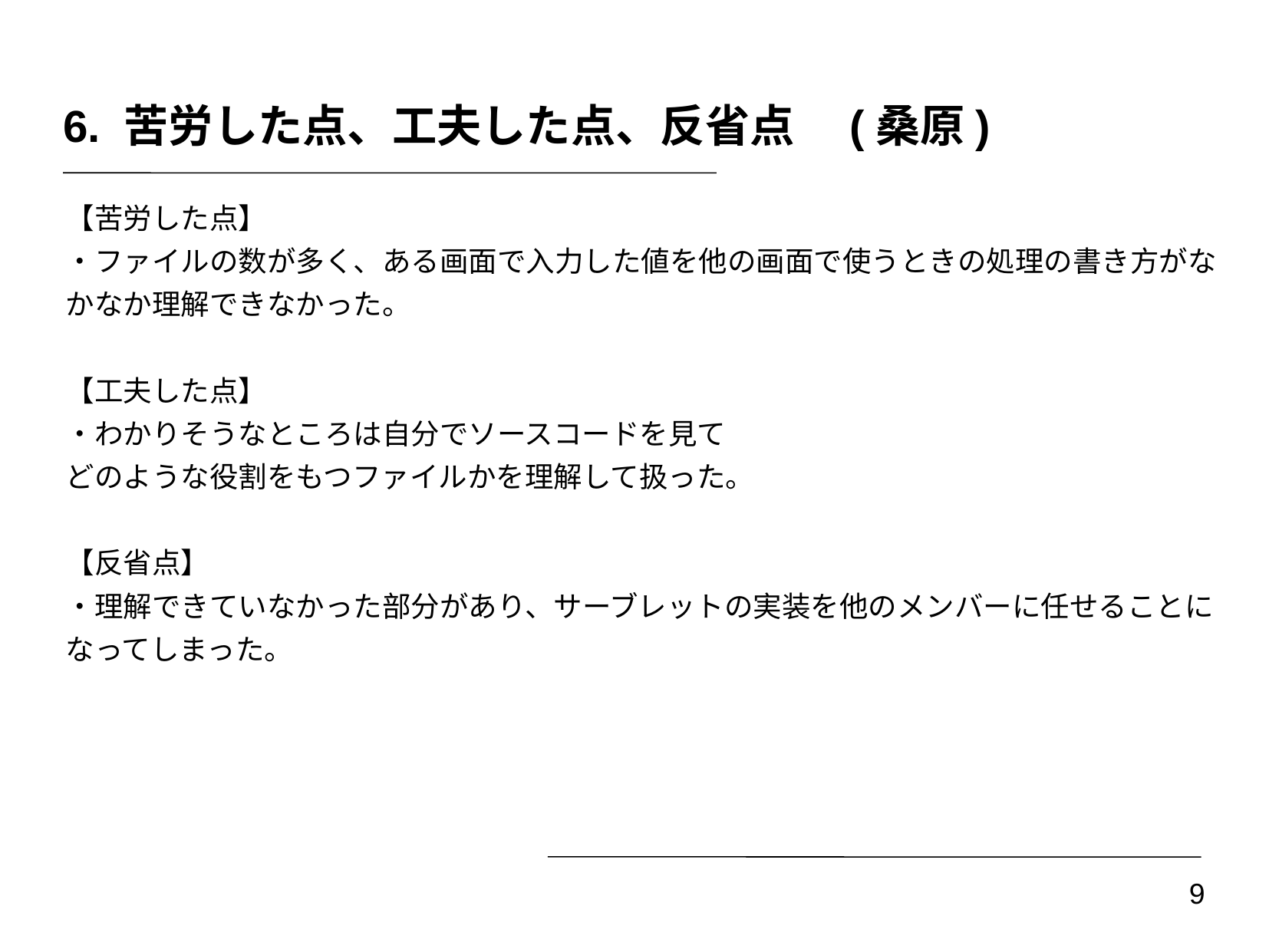

6. 苦労した点、工夫した点、反省点　(桑原)
【苦労した点】
・ファイルの数が多く、ある画面で入力した値を他の画面で使うときの処理の書き方がなかなか理解できなかった。

【工夫した点】
・わかりそうなところは自分でソースコードを見て
どのような役割をもつファイルかを理解して扱った。

【反省点】
・理解できていなかった部分があり、サーブレットの実装を他のメンバーに任せることになってしまった。
9